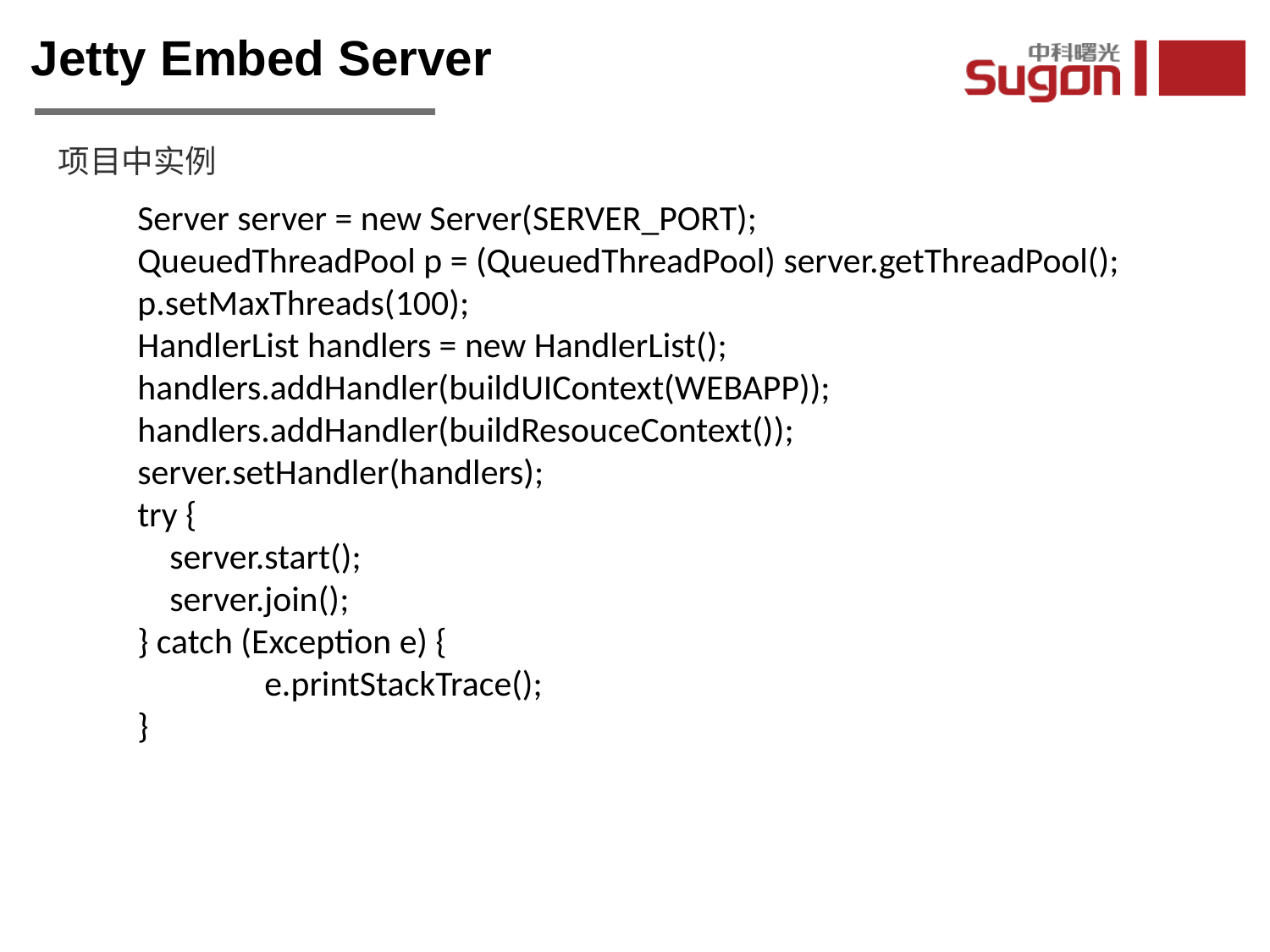

Jetty Embed Server
项目中实例
Server server = new Server(SERVER_PORT);
QueuedThreadPool p = (QueuedThreadPool) server.getThreadPool();
p.setMaxThreads(100);
HandlerList handlers = new HandlerList();
handlers.addHandler(buildUIContext(WEBAPP));
handlers.addHandler(buildResouceContext());
server.setHandler(handlers);
try {
    server.start();
    server.join();
} catch (Exception e) {
	e.printStackTrace();
}